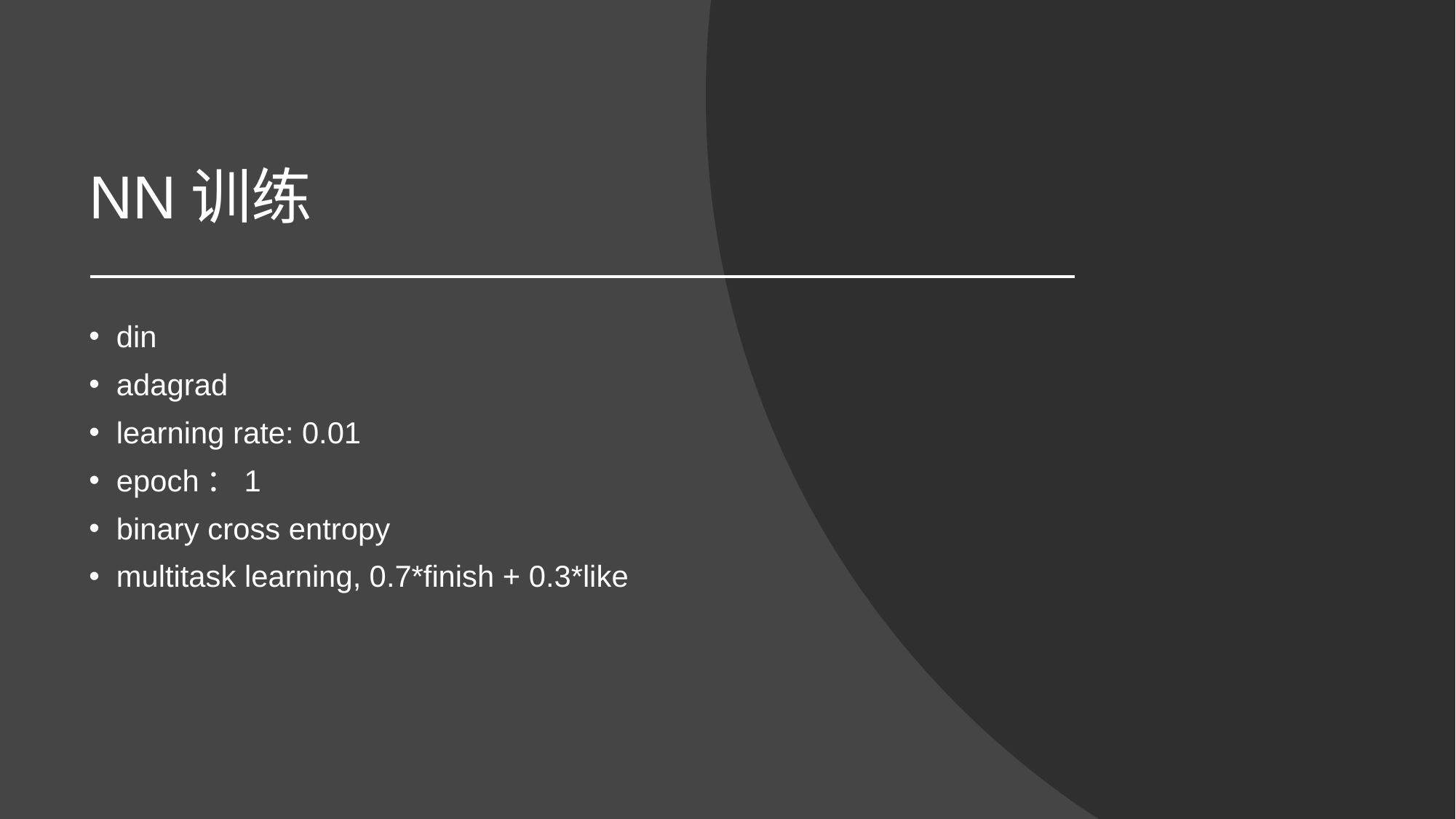

# NN训练
din
adagrad
learning rate: 0.01
epoch：1
binary cross entropy
multitask learning, 0.7*finish + 0.3*like